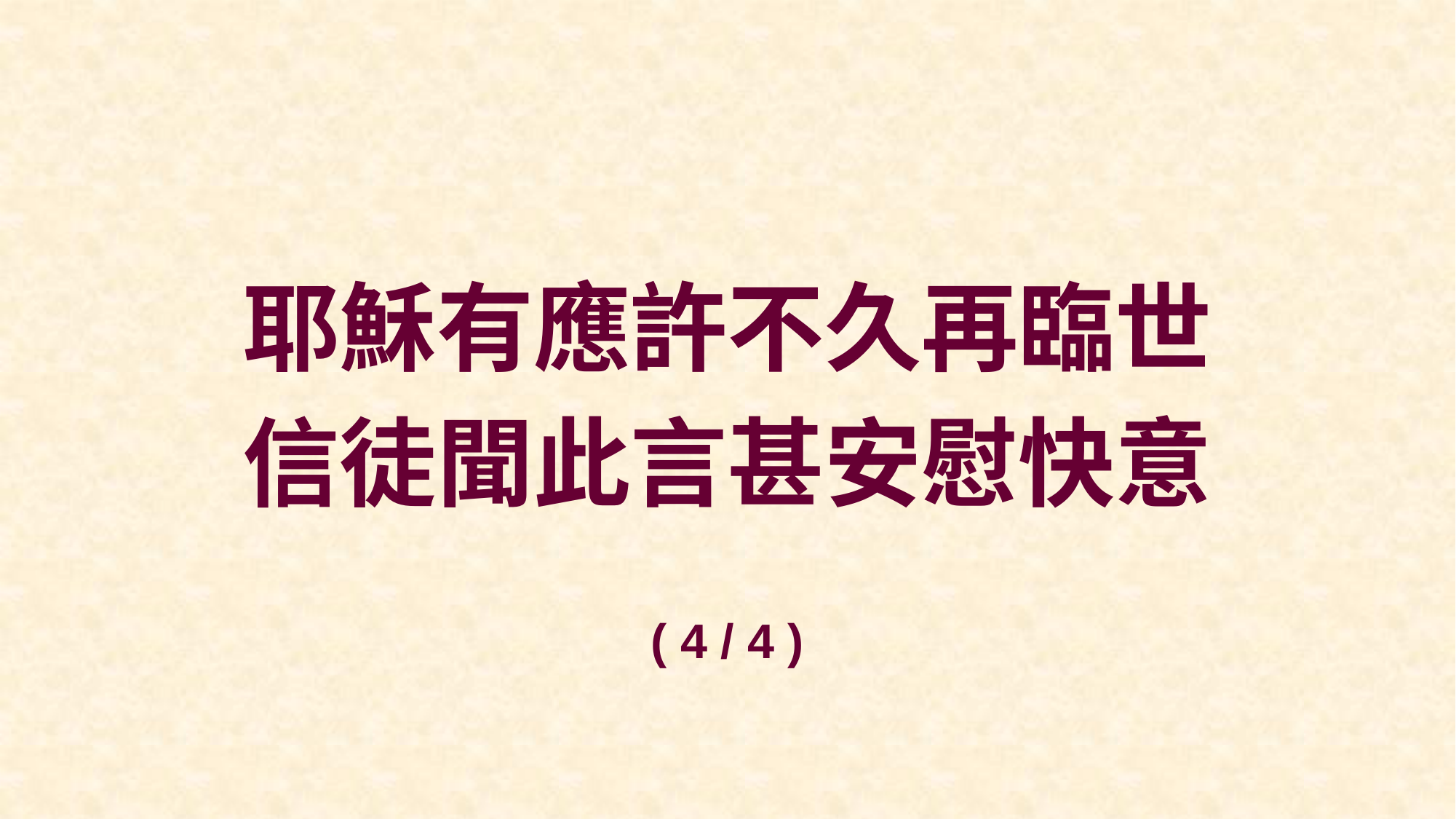

耶穌有應許不久再臨世
信徒聞此言甚安慰快意
( 4 / 4 )